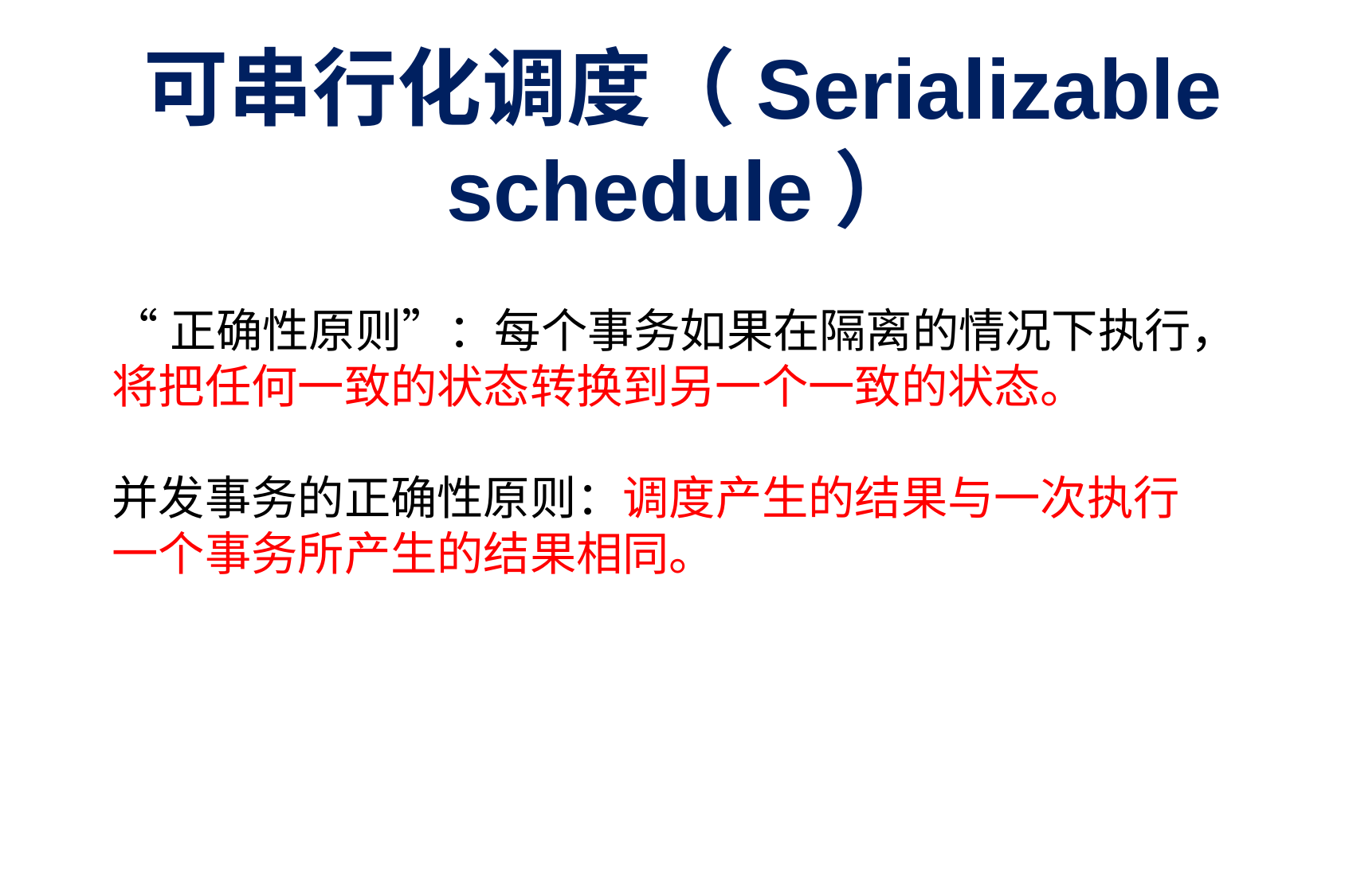

# 可串行化调度（Serializable schedule）
“正确性原则”：每个事务如果在隔离的情况下执行，将把任何一致的状态转换到另一个一致的状态。

并发事务的正确性原则：调度产生的结果与一次执行一个事务所产生的结果相同。